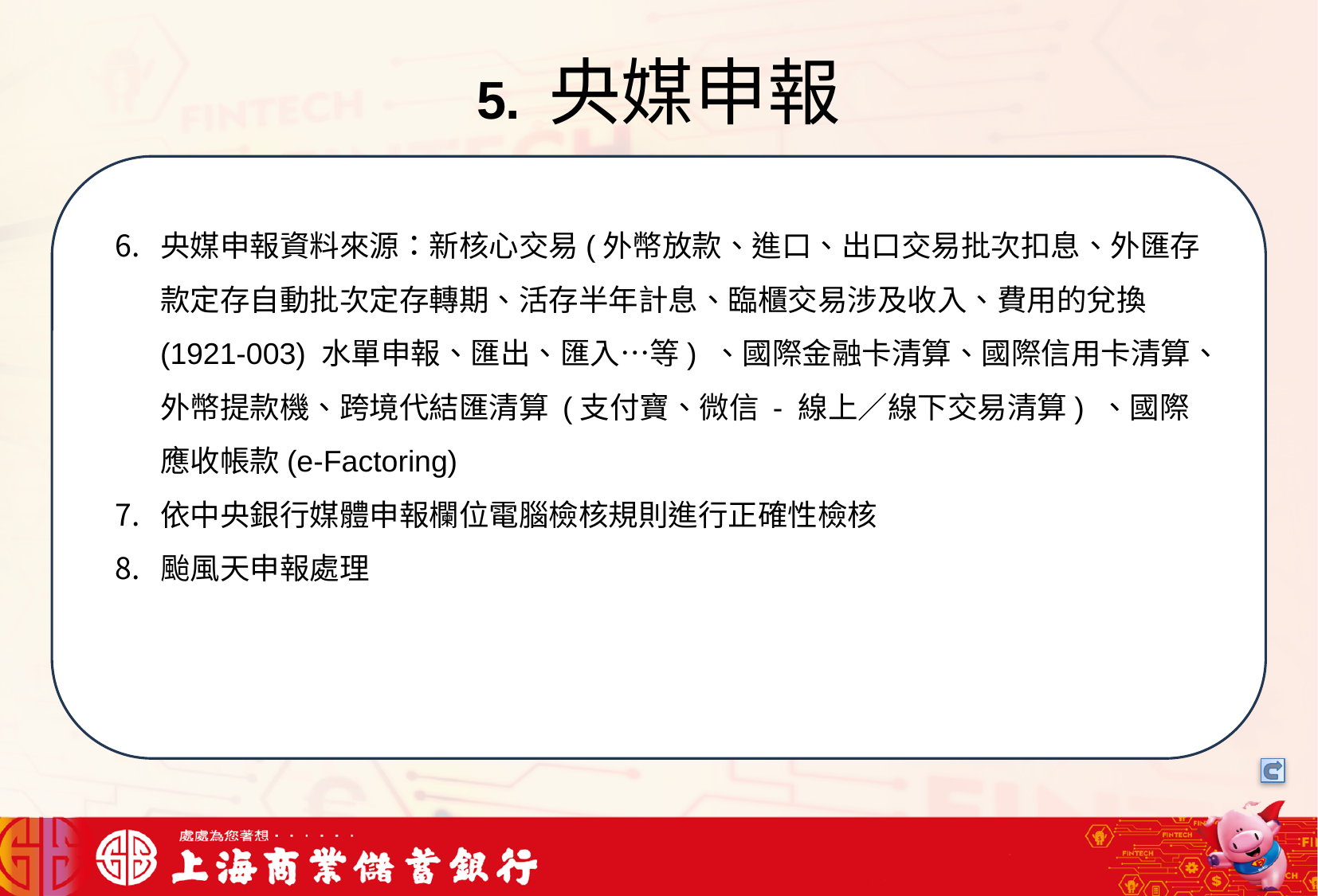

# 5. 央媒申報
我們可以將信用卡相關資料存在一個檔案中，將這些檔案中的文字進行詞向量的轉換，把文字轉成數字向量存在向量資料庫中，透過檢索器在向量資料庫搜尋與用戶問題最接近的資訊，透過生成器，生成最合適的答案回覆用戶
央媒申報資料來源：新核心交易(外幣放款、進口、出口交易批次扣息、外匯存款定存自動批次定存轉期、活存半年計息、臨櫃交易涉及收入、費用的兌換 (1921-003) 水單申報、匯出、匯入…等) 、國際金融卡清算、國際信用卡清算、外幣提款機、跨境代結匯清算 (支付寶、微信 - 線上／線下交易清算) 、國際應收帳款(e-Factoring)
依中央銀行媒體申報欄位電腦檢核規則進行正確性檢核
颱風天申報處理